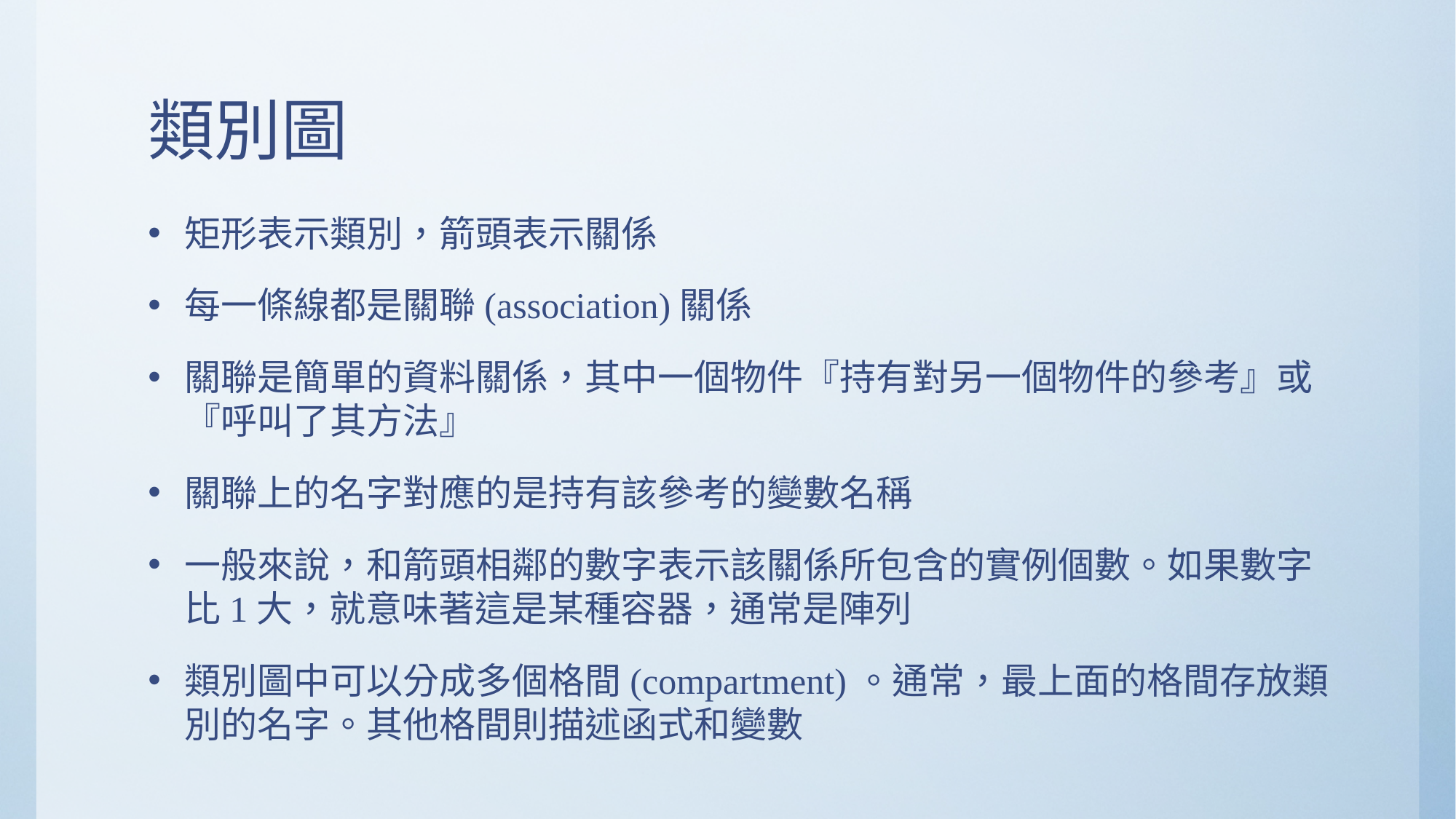

# 類別圖
矩形表示類別，箭頭表示關係
每一條線都是關聯(association)關係
關聯是簡單的資料關係，其中一個物件『持有對另一個物件的參考』或『呼叫了其方法』
關聯上的名字對應的是持有該參考的變數名稱
一般來說，和箭頭相鄰的數字表示該關係所包含的實例個數。如果數字比1大，就意味著這是某種容器，通常是陣列
類別圖中可以分成多個格間(compartment)。通常，最上面的格間存放類別的名字。其他格間則描述函式和變數